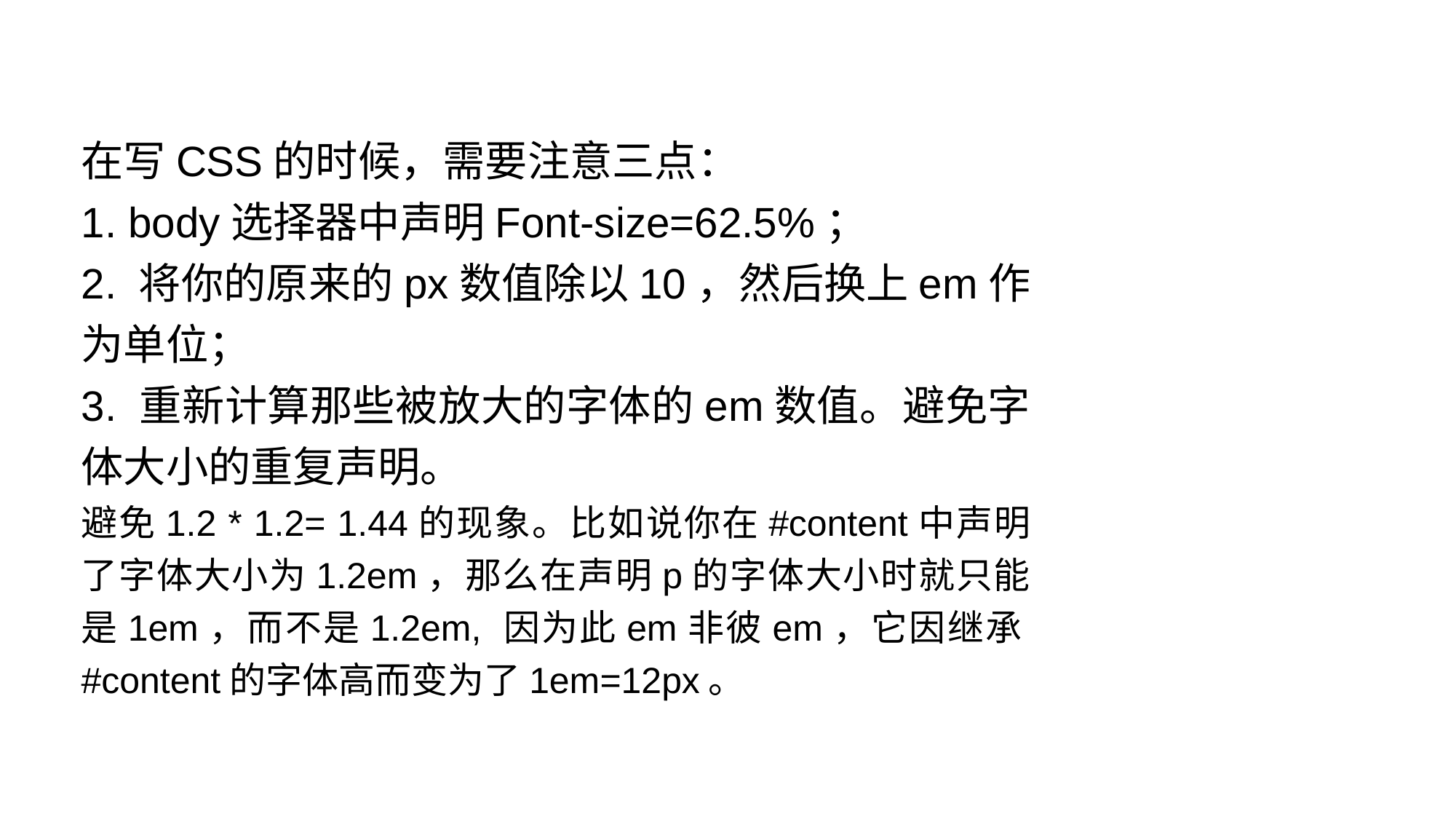

# em
在写CSS的时候，需要注意三点：
1. body选择器中声明Font-size=62.5%；
2. 将你的原来的px数值除以10，然后换上em作为单位；
3. 重新计算那些被放大的字体的em数值。避免字体大小的重复声明。
避免1.2 * 1.2= 1.44的现象。比如说你在#content中声明了字体大小为1.2em，那么在声明p的字体大小时就只能是1em，而不是1.2em, 因为此em非彼em，它因继承#content的字体高而变为了1em=12px。